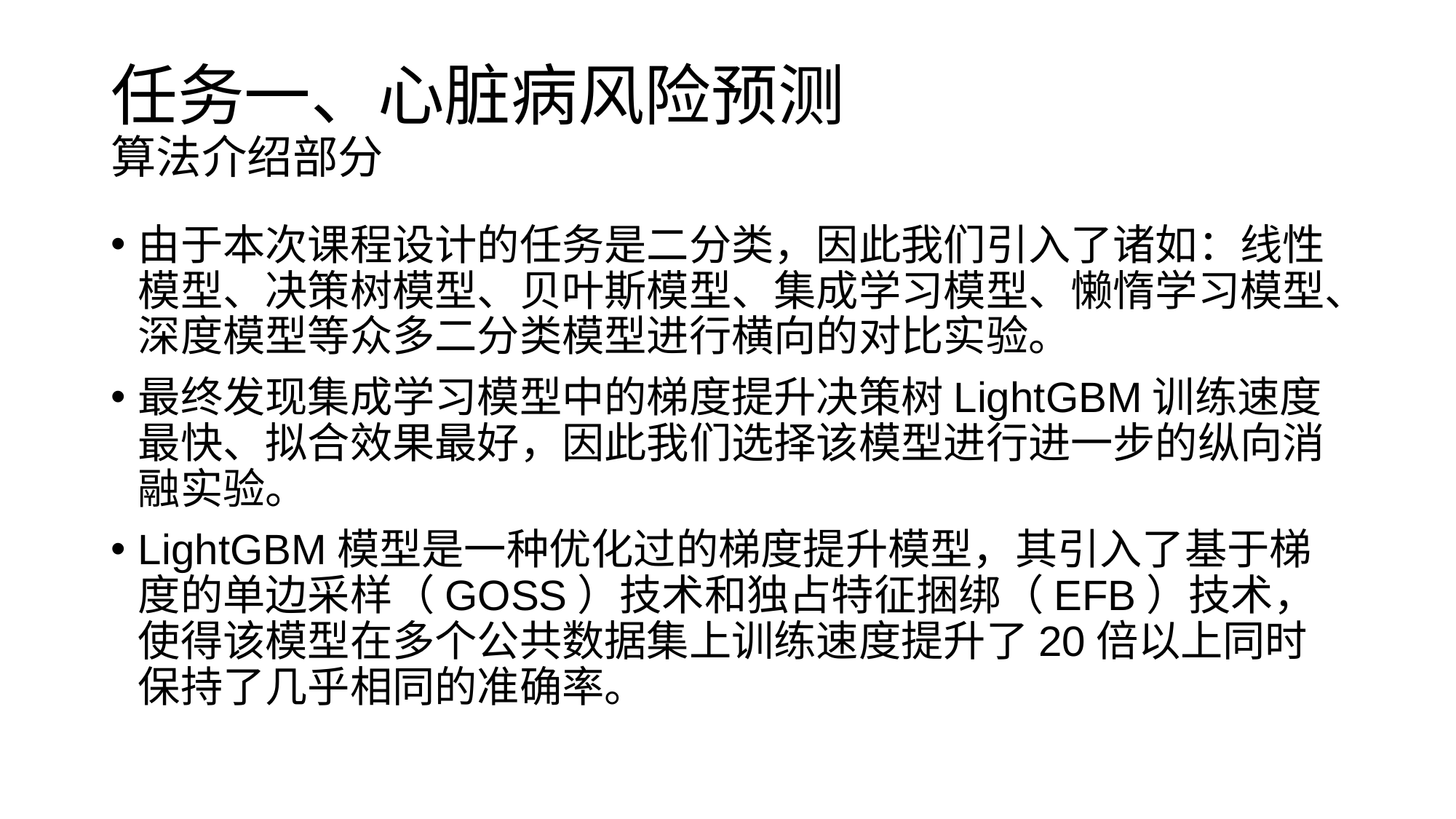

# 任务一、心脏病风险预测 算法介绍部分
由于本次课程设计的任务是二分类，因此我们引入了诸如：线性模型、决策树模型、贝叶斯模型、集成学习模型、懒惰学习模型、深度模型等众多二分类模型进行横向的对比实验。
最终发现集成学习模型中的梯度提升决策树LightGBM训练速度最快、拟合效果最好，因此我们选择该模型进行进一步的纵向消融实验。
LightGBM模型是一种优化过的梯度提升模型，其引入了基于梯度的单边采样（GOSS）技术和独占特征捆绑（EFB）技术，使得该模型在多个公共数据集上训练速度提升了20倍以上同时保持了几乎相同的准确率。